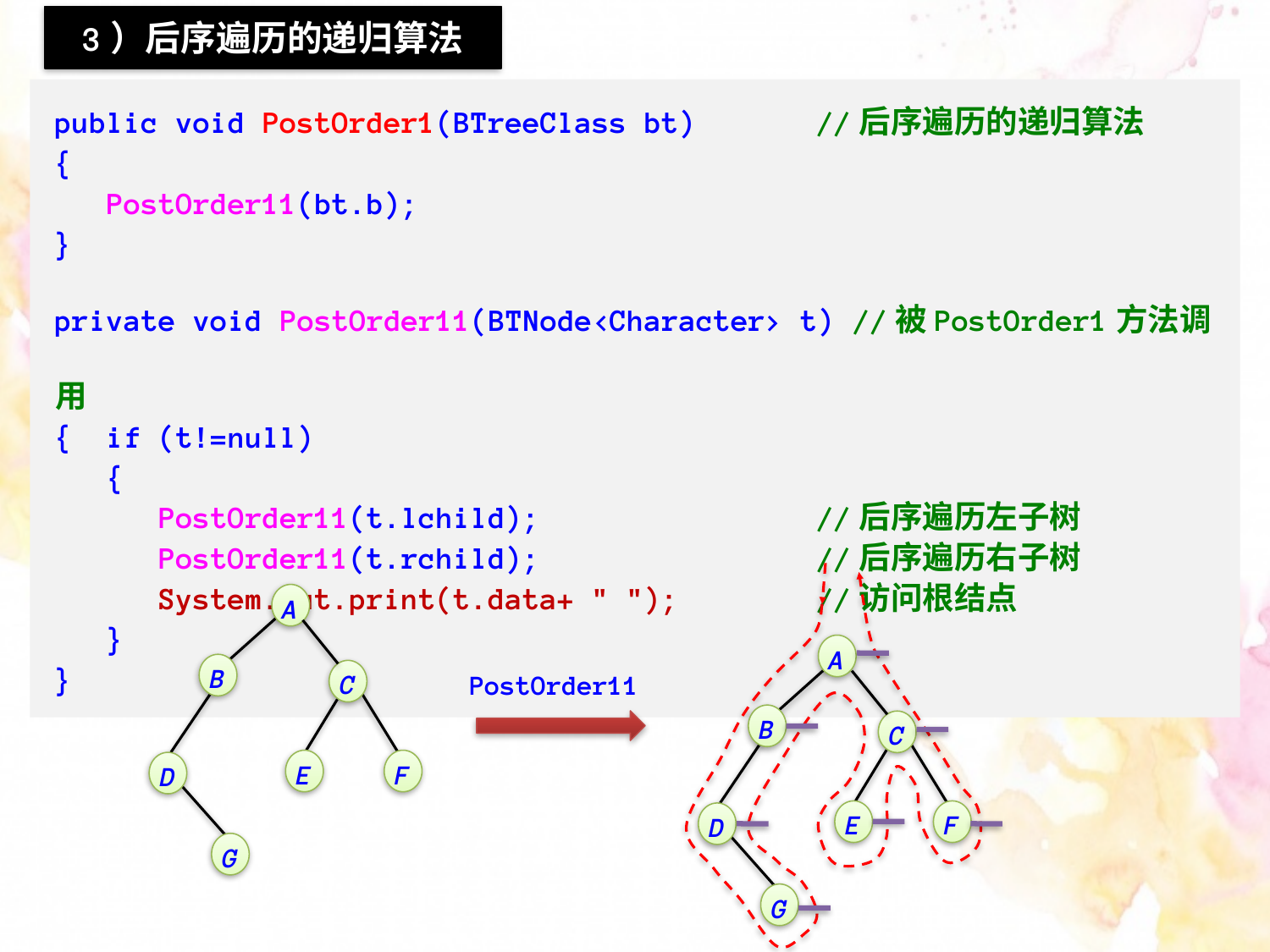

3）后序遍历的递归算法
public void PostOrder1(BTreeClass bt)	//后序遍历的递归算法
{
   PostOrder11(bt.b);
}
private void PostOrder11(BTNode<Character> t) //被PostOrder1方法调用
{  if (t!=null)
   {
      PostOrder11(t.lchild);			//后序遍历左子树
      PostOrder11(t.rchild);			//后序遍历右子树
      System.out.print(t.data+ " ");		//访问根结点
   }
}

A

B
C

E
F
D

G

A

B
C

E
F
D

G
PostOrder11